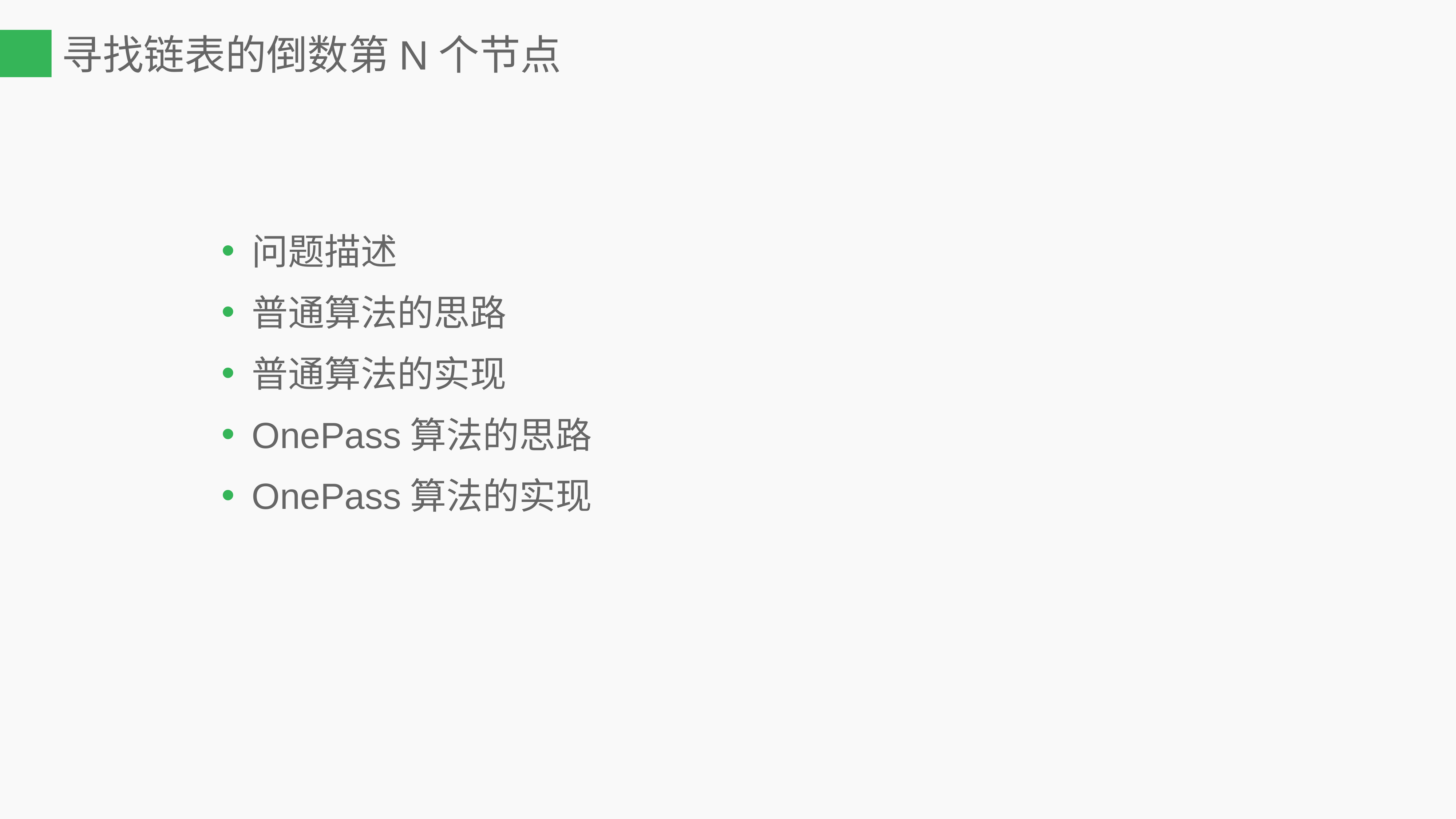

# 寻找链表的倒数第N个节点
问题描述
普通算法的思路
普通算法的实现
OnePass算法的思路
OnePass算法的实现